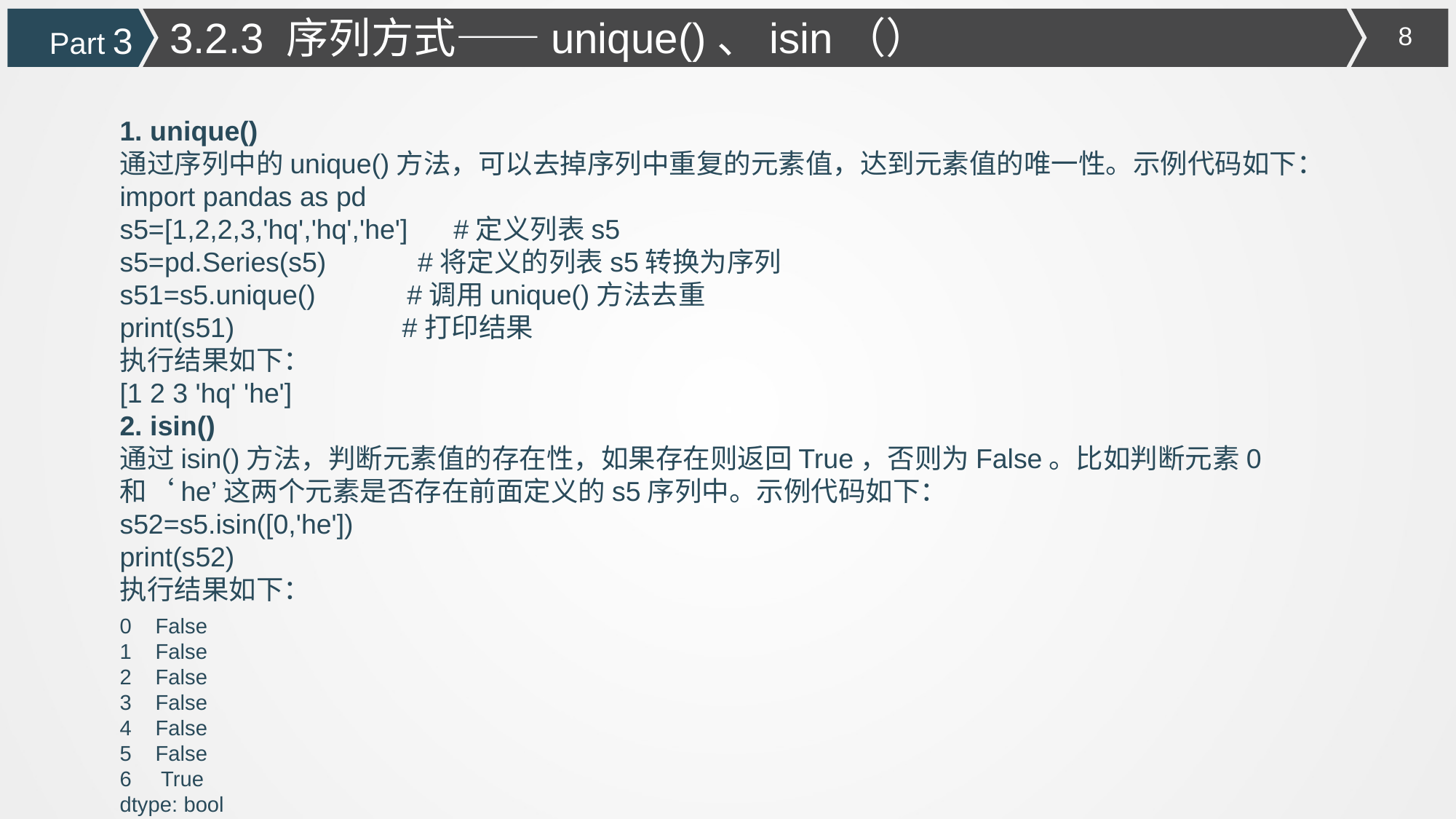

3.2.3 序列方式——unique()、isin（）

Part 3
1. unique()
通过序列中的unique()方法，可以去掉序列中重复的元素值，达到元素值的唯一性。示例代码如下：
import pandas as pd
s5=[1,2,2,3,'hq','hq','he']      #定义列表s5
s5=pd.Series(s5)            #将定义的列表s5转换为序列
s51=s5.unique()            #调用unique()方法去重
print(s51)                      #打印结果
执行结果如下：
[1 2 3 'hq' 'he']
2. isin()
通过isin()方法，判断元素值的存在性，如果存在则返回True，否则为False。比如判断元素0和‘he’这两个元素是否存在前面定义的s5序列中。示例代码如下：
s52=s5.isin([0,'he'])
print(s52)
执行结果如下：

0    False
1    False
2    False
3    False
4    False
5    False
6     True
dtype: bool